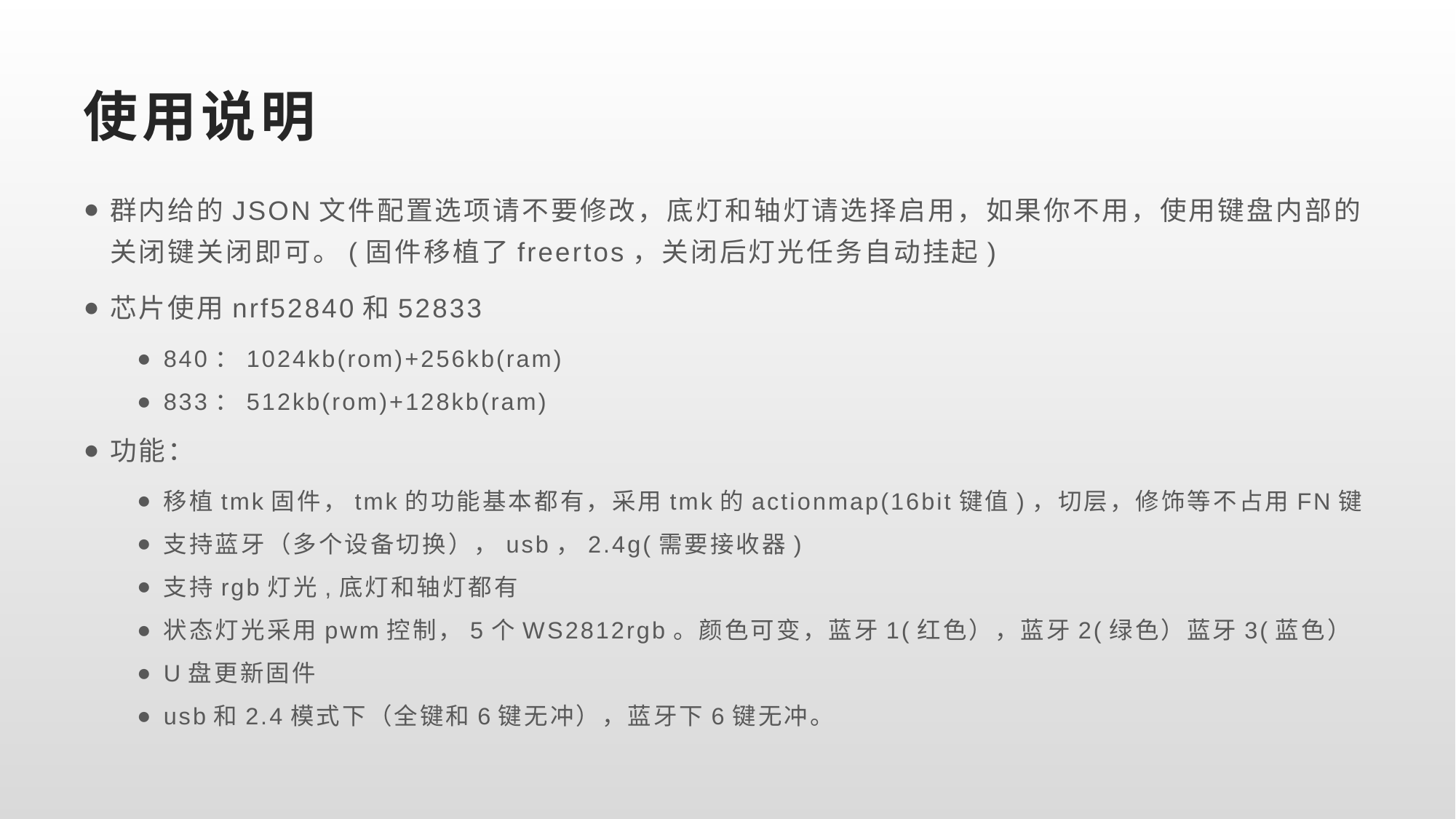

# 使用说明
群内给的JSON文件配置选项请不要修改，底灯和轴灯请选择启用，如果你不用，使用键盘内部的关闭键关闭即可。(固件移植了freertos，关闭后灯光任务自动挂起)
芯片使用nrf52840和52833
840：1024kb(rom)+256kb(ram)
833：512kb(rom)+128kb(ram)
功能：
移植tmk固件，tmk的功能基本都有，采用tmk的actionmap(16bit键值)，切层，修饰等不占用FN键
支持蓝牙（多个设备切换），usb，2.4g(需要接收器)
支持rgb灯光,底灯和轴灯都有
状态灯光采用pwm控制，5个WS2812rgb。颜色可变，蓝牙1(红色），蓝牙2(绿色）蓝牙3(蓝色）
U盘更新固件
usb和2.4模式下（全键和6键无冲），蓝牙下6键无冲。